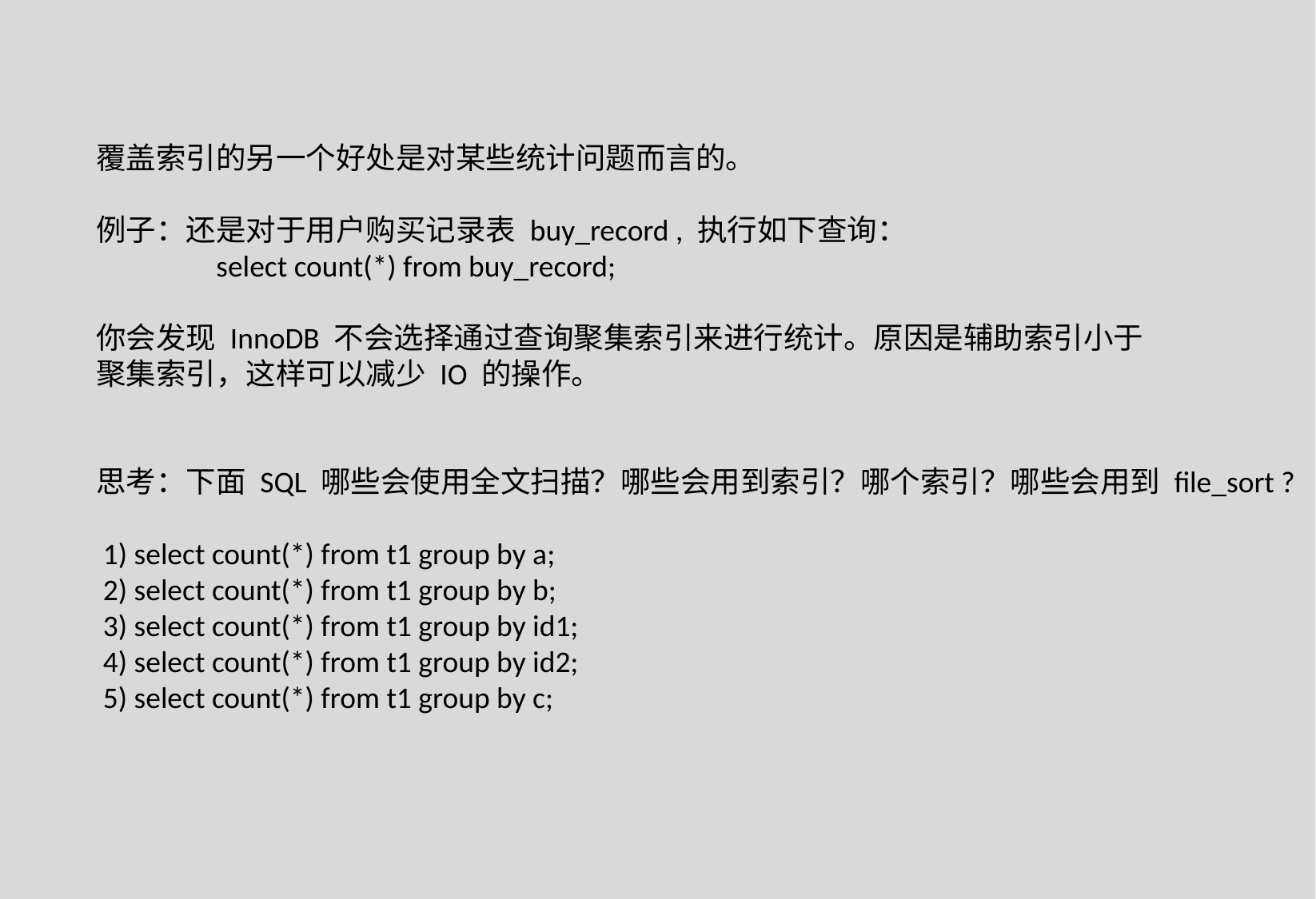

覆盖索引的另一个好处是对某些统计问题而言的。

例子：还是对于用户购买记录表 buy_record , 执行如下查询：
	select count(*) from buy_record;

你会发现 InnoDB 不会选择通过查询聚集索引来进行统计。原因是辅助索引小于
聚集索引，这样可以减少 IO 的操作。

思考：下面 SQL 哪些会使用全文扫描？哪些会用到索引？哪个索引？哪些会用到 file_sort ?

 1) select count(*) from t1 group by a;
 2) select count(*) from t1 group by b;
 3) select count(*) from t1 group by id1;
 4) select count(*) from t1 group by id2;
 5) select count(*) from t1 group by c;